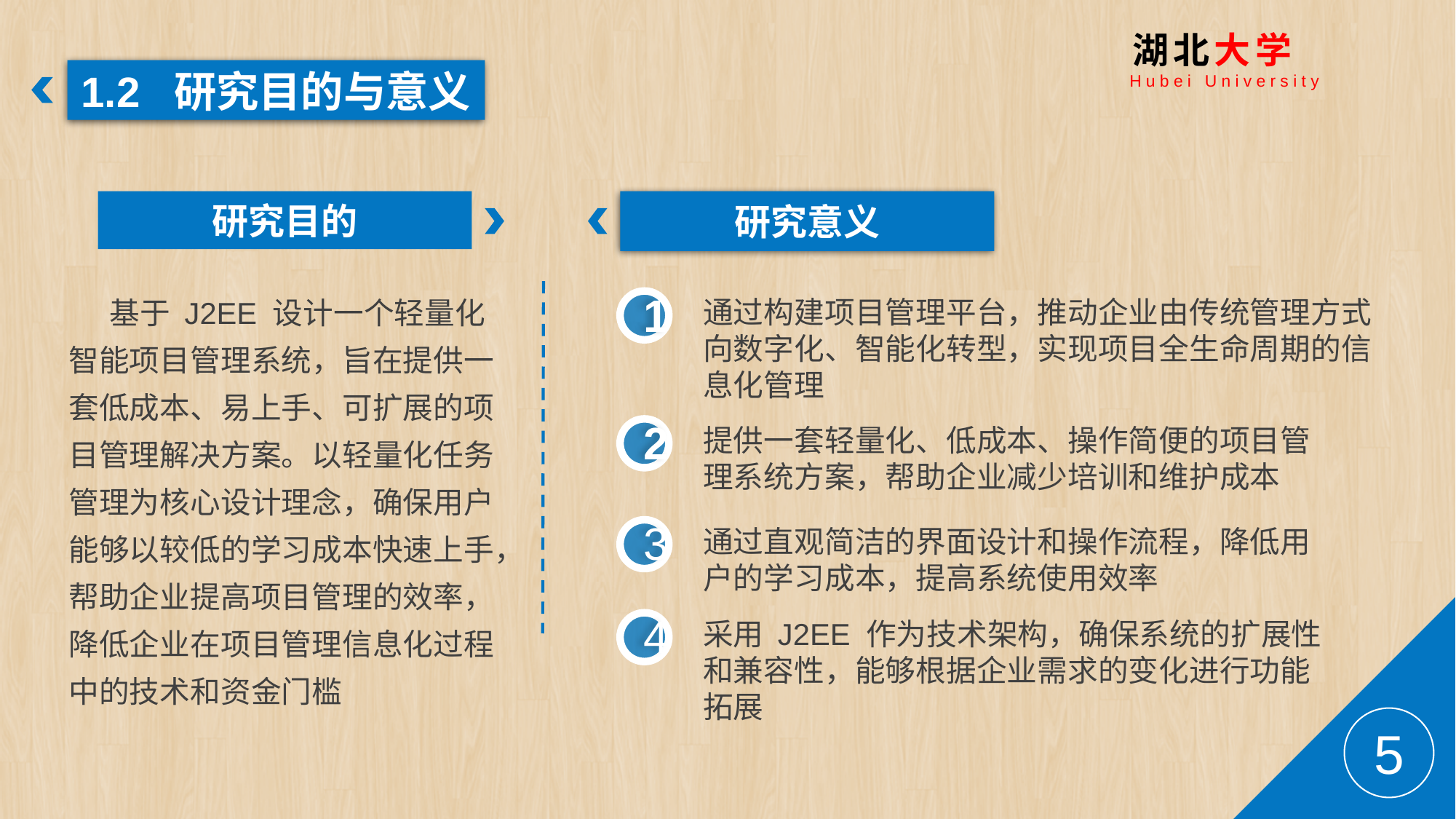

湖北大学
  Hubei University

1.2  研究目的与意义

研究目的
研究意义

     基于 J2EE 设计一个轻量化智能项目管理系统，旨在提供一套低成本、易上手、可扩展的项目管理解决方案。以轻量化任务管理为核心设计理念，确保用户能够以较低的学习成本快速上手，帮助企业提高项目管理的效率，降低企业在项目管理信息化过程中的技术和资金门槛
1

通过构建项目管理平台，推动企业由传统管理方式向数字化、智能化转型，实现项目全生命周期的信息化管理
2

提供一套轻量化、低成本、操作简便的项目管理系统方案，帮助企业减少培训和维护成本
3

通过直观简洁的界面设计和操作流程，降低用户的学习成本，提高系统使用效率

4

采用 J2EE 作为技术架构，确保系统的扩展性和兼容性，能够根据企业需求的变化进行功能拓展
5